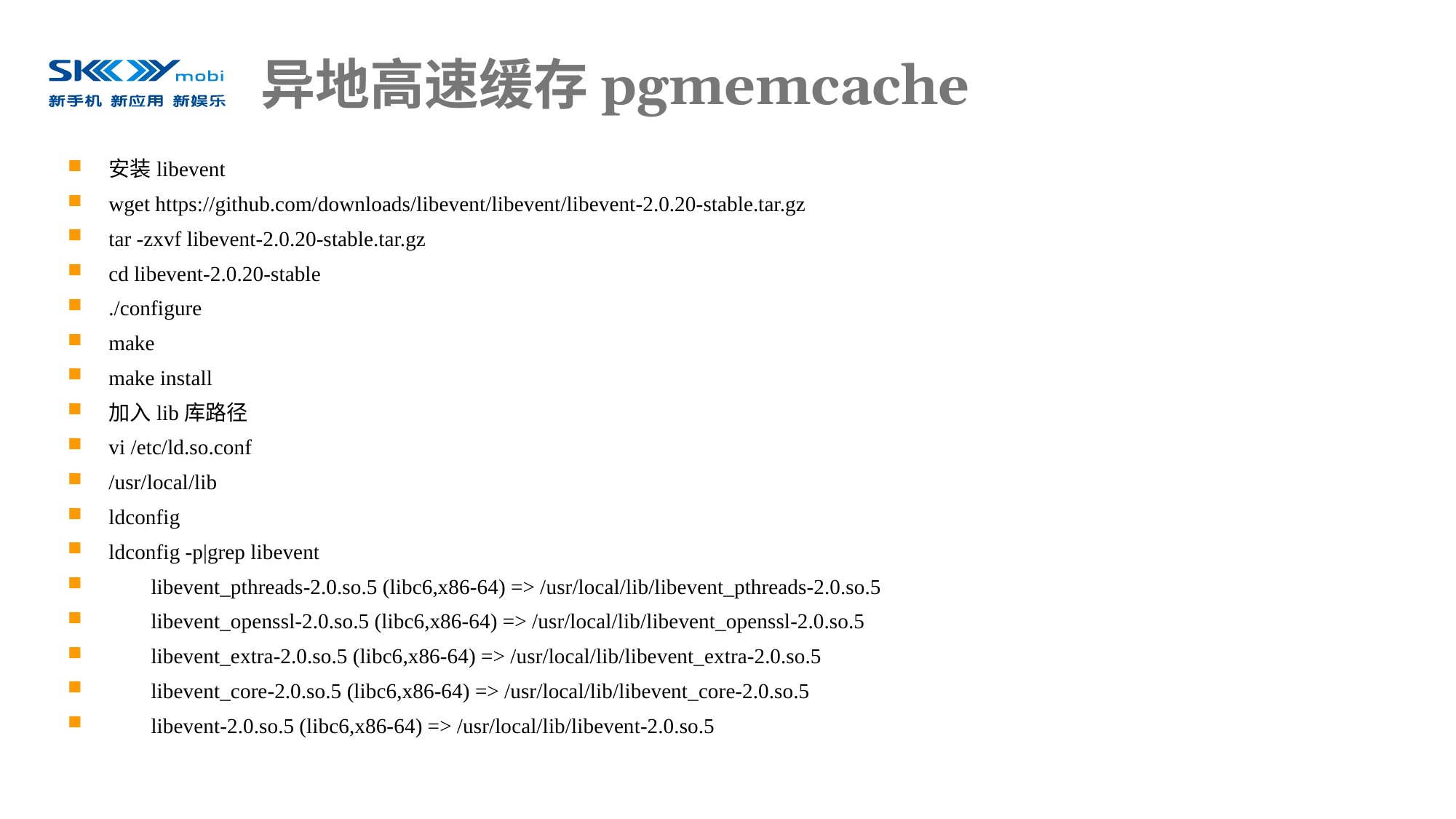

# 异地高速缓存pgmemcache
安装libevent
wget https://github.com/downloads/libevent/libevent/libevent-2.0.20-stable.tar.gz
tar -zxvf libevent-2.0.20-stable.tar.gz
cd libevent-2.0.20-stable
./configure
make
make install
加入lib库路径
vi /etc/ld.so.conf
/usr/local/lib
ldconfig
ldconfig -p|grep libevent
        libevent_pthreads-2.0.so.5 (libc6,x86-64) => /usr/local/lib/libevent_pthreads-2.0.so.5
        libevent_openssl-2.0.so.5 (libc6,x86-64) => /usr/local/lib/libevent_openssl-2.0.so.5
        libevent_extra-2.0.so.5 (libc6,x86-64) => /usr/local/lib/libevent_extra-2.0.so.5
        libevent_core-2.0.so.5 (libc6,x86-64) => /usr/local/lib/libevent_core-2.0.so.5
        libevent-2.0.so.5 (libc6,x86-64) => /usr/local/lib/libevent-2.0.so.5